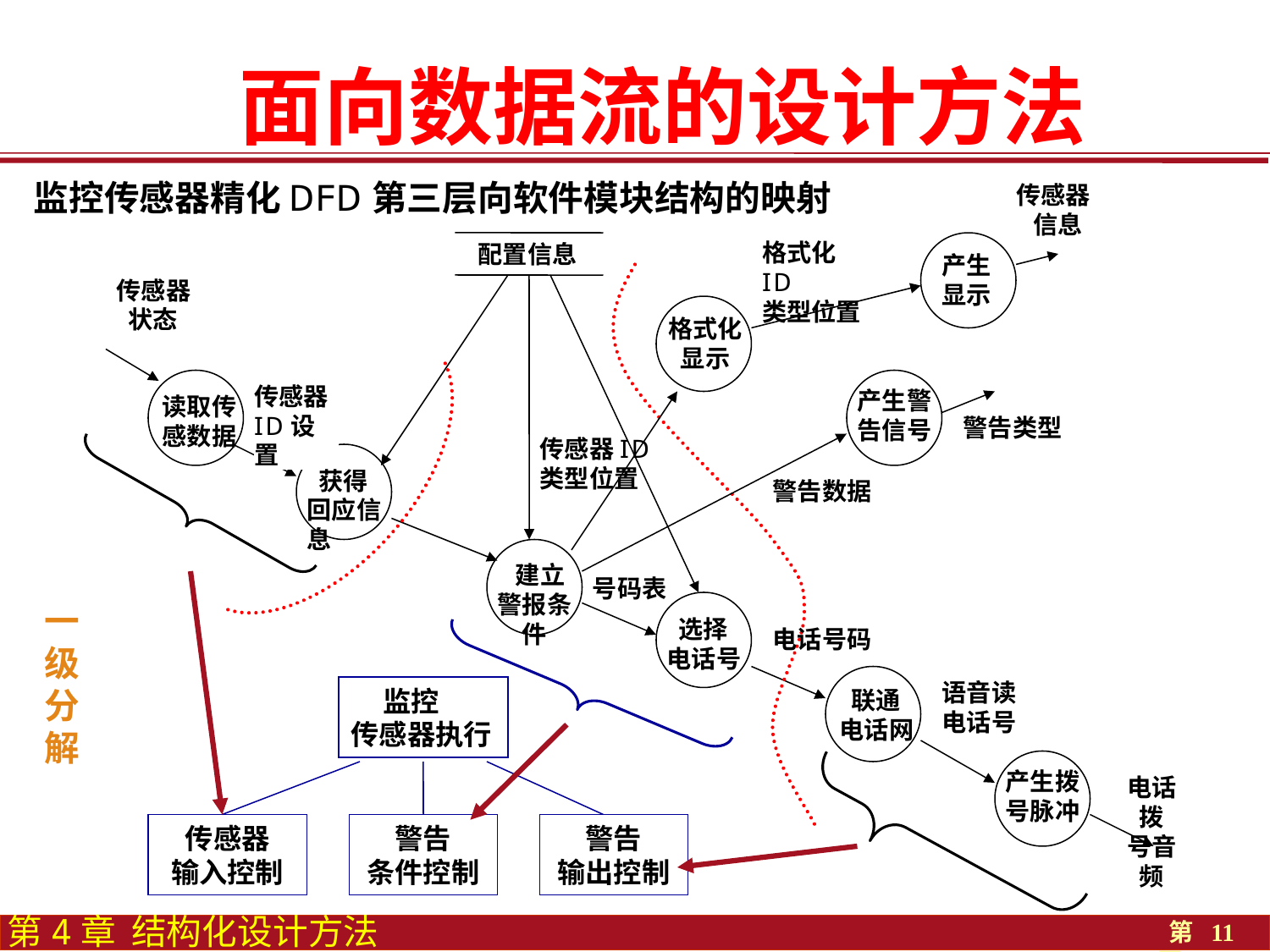

面向数据流的设计方法
监控传感器精化DFD第三层向软件模块结构的映射
传感器
  信息

配置信息

格式化 ID
类型位置
产生
显示

传感器
 状态

格式化显示

传感器
ID设置
产生警告信号
读取传感数据

警告类型
传感器ID
类型位置

 获得回应信息
警告数据

 建立警报条件

号码表
一级分解

 选择
电话号
电话号码

    监控
传感器执行
语音读
电话号
 联通
电话网

产生拨号脉冲
电话拨
号音频
传感器
输入控制
警告
条件控制
警告
输出控制